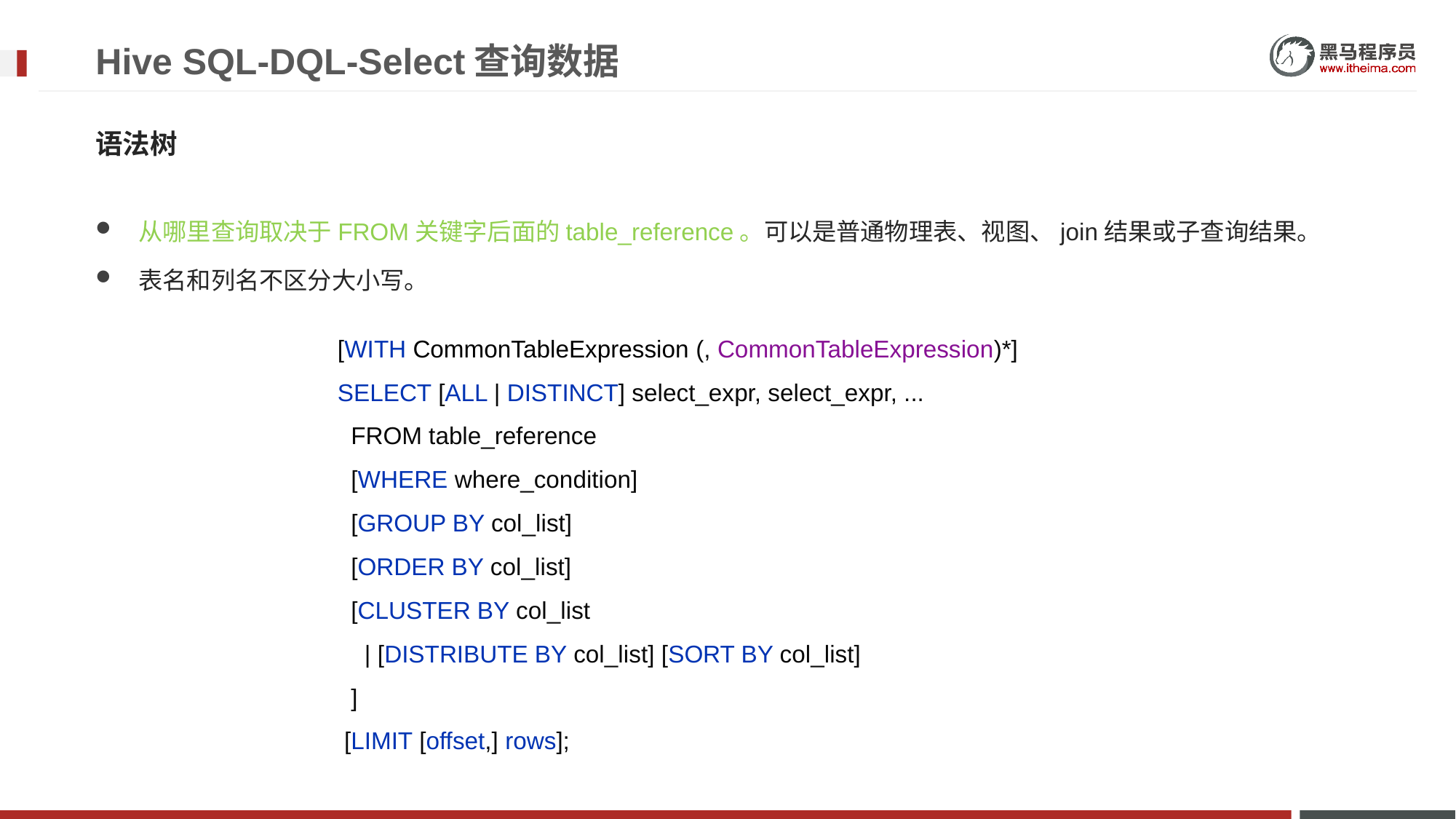

# Hive SQL-DQL-Select查询数据
语法树
从哪里查询取决于FROM关键字后面的table_reference。可以是普通物理表、视图、join结果或子查询结果。
表名和列名不区分大小写。

[WITH CommonTableExpression (, CommonTableExpression)*]
SELECT [ALL | DISTINCT] select_expr, select_expr, ...
  FROM table_reference
  [WHERE where_condition]
  [GROUP BY col_list]
  [ORDER BY col_list]
  [CLUSTER BY col_list
    | [DISTRIBUTE BY col_list] [SORT BY col_list]
  ]
 [LIMIT [offset,] rows];